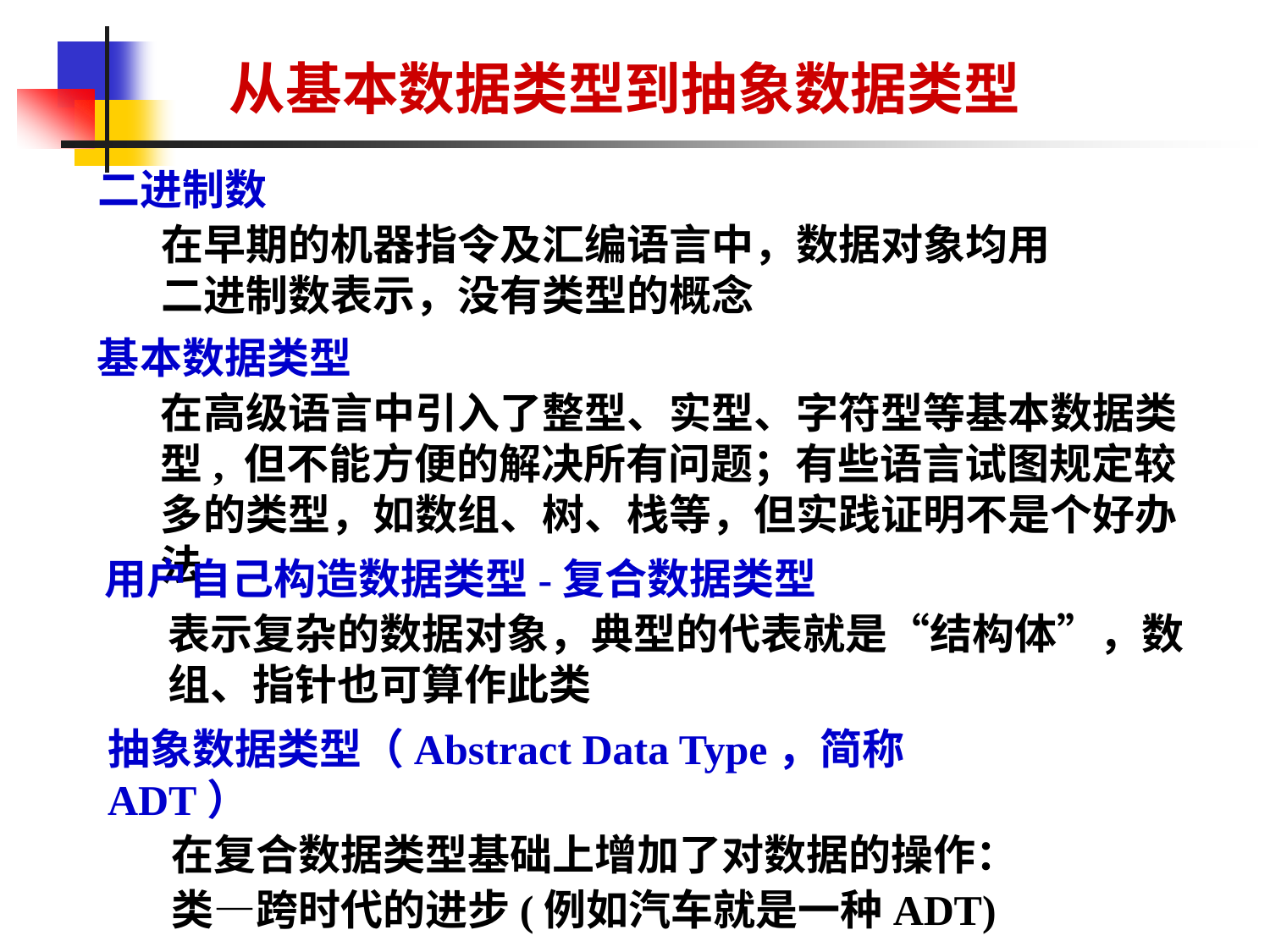

# 从基本数据类型到抽象数据类型
二进制数
在早期的机器指令及汇编语言中，数据对象均用二进制数表示，没有类型的概念
基本数据类型
在高级语言中引入了整型、实型、字符型等基本数据类型, 但不能方便的解决所有问题；有些语言试图规定较多的类型，如数组、树、栈等，但实践证明不是个好办法
用户自己构造数据类型-复合数据类型
表示复杂的数据对象，典型的代表就是“结构体”，数组、指针也可算作此类
抽象数据类型（Abstract Data Type，简称ADT）
在复合数据类型基础上增加了对数据的操作：
类—跨时代的进步(例如汽车就是一种ADT)